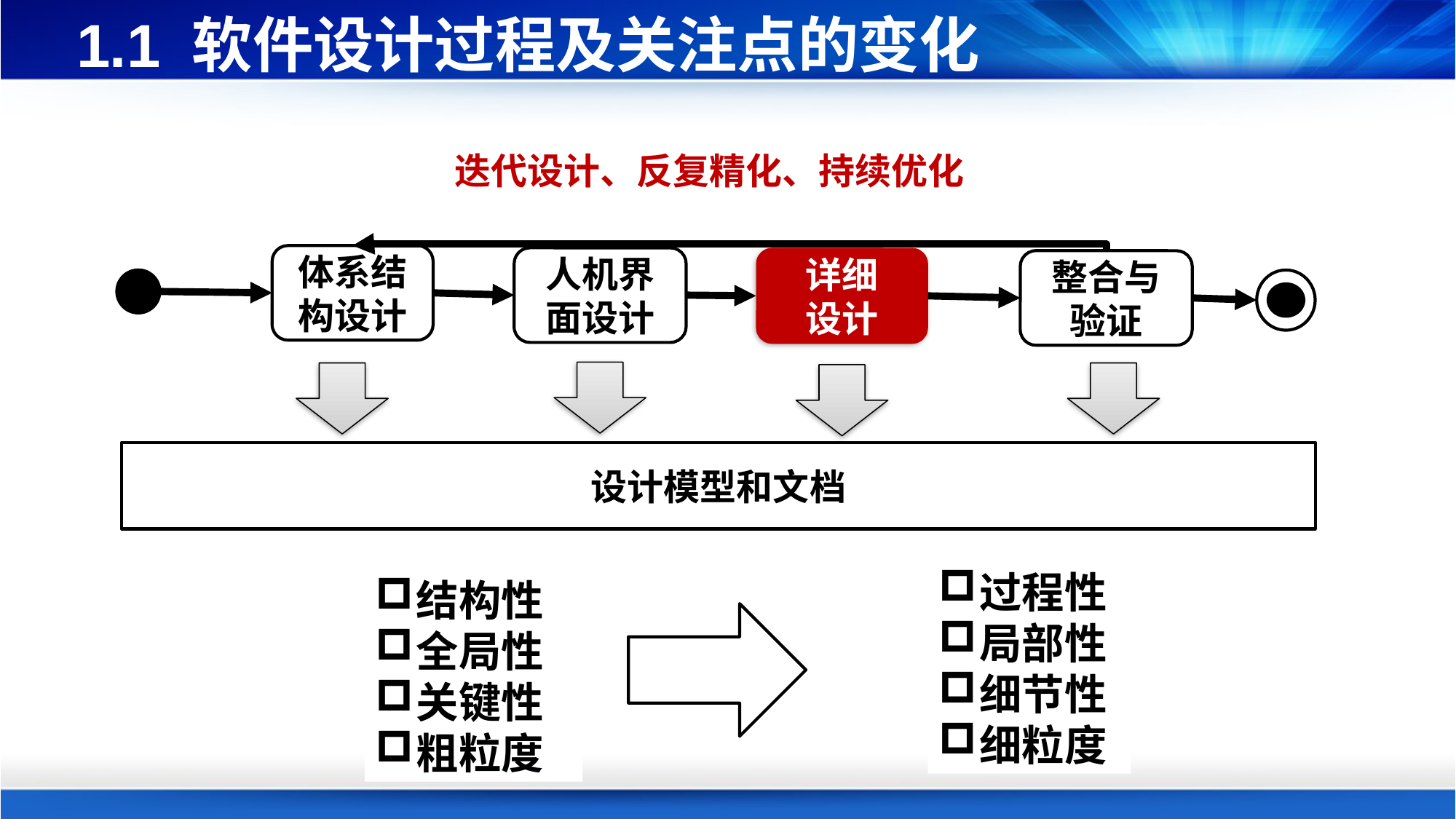

# 1.1 软件设计过程及关注点的变化
迭代设计、反复精化、持续优化
体系结构设计
人机界面设计
详细
设计
整合与验证

设计模型和文档
过程性
局部性
细节性
细粒度
结构性
全局性
关键性
粗粒度